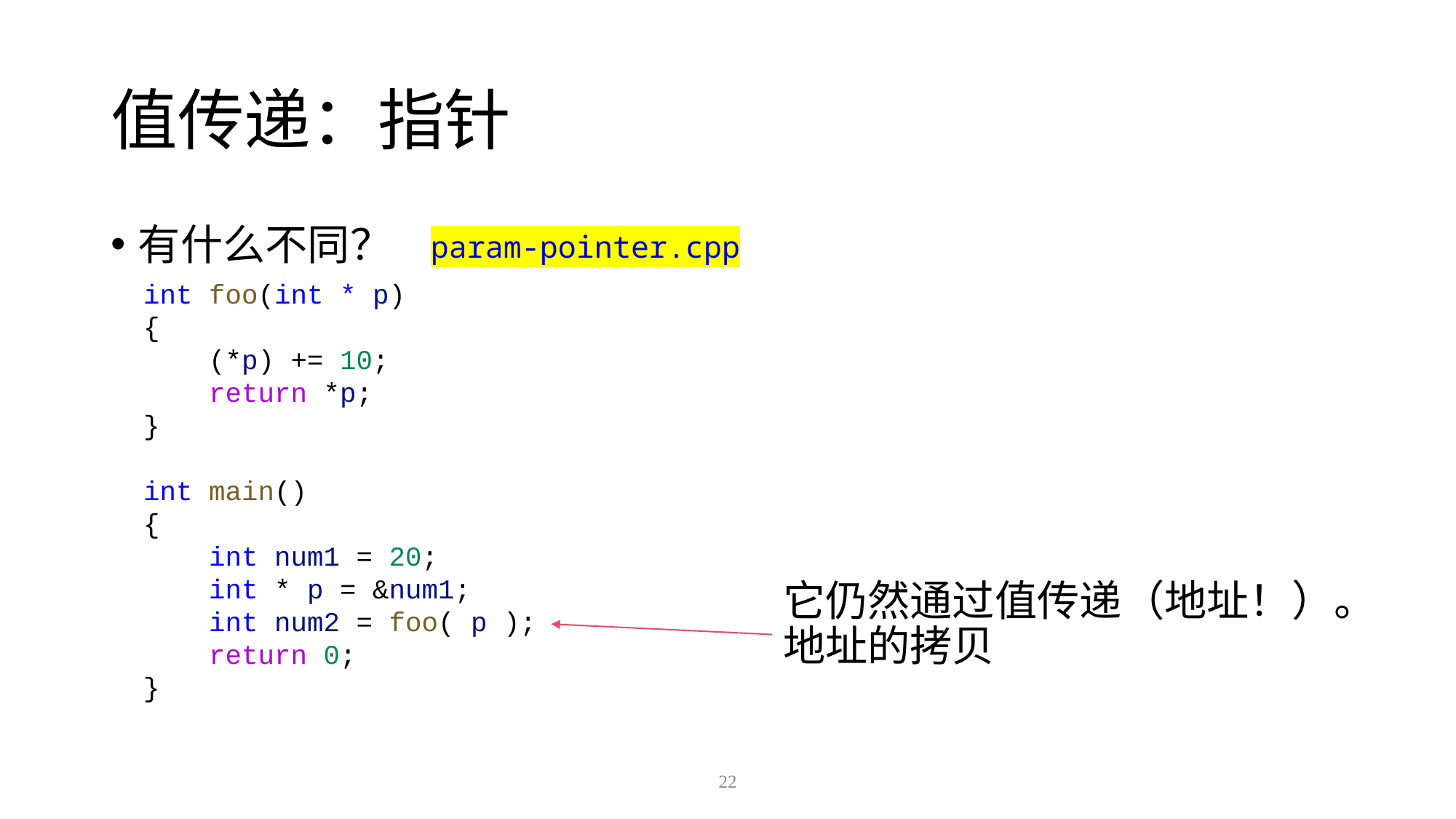

# 值传递：指针
有什么不同？
param-pointer.cpp
int foo(int * p)
{
    (*p) += 10;
    return *p;
}
int main()
{
    int num1 = 20;
    int * p = &num1;
    int num2 = foo( p );
    return 0;
}
它仍然通过值传递（地址！）。
地址的拷贝
22